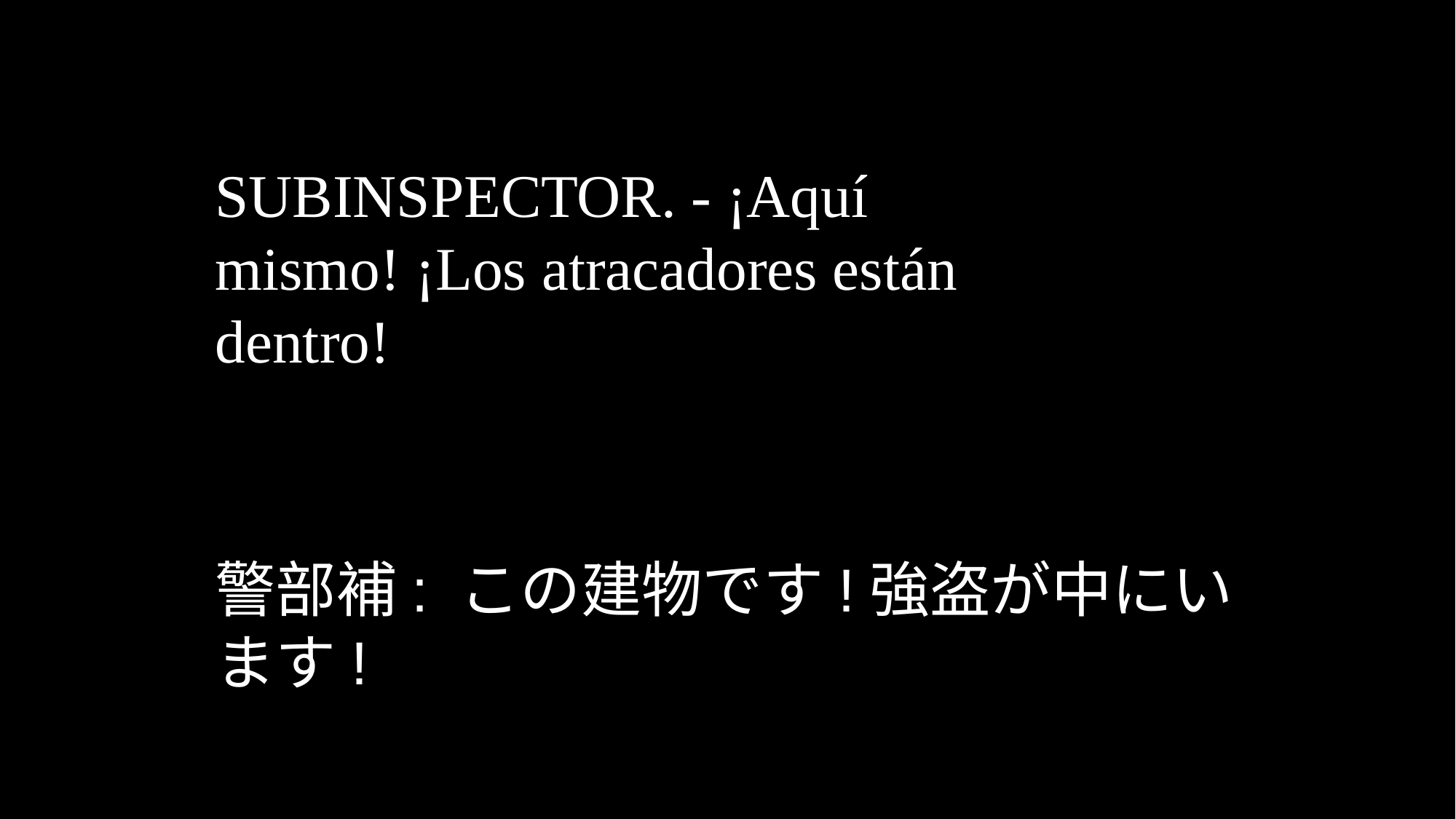

SUBINSPECTOR. - ¡Aquí mismo! ¡Los atracadores están dentro!

警部補: この建物です!強盗が中にいます!